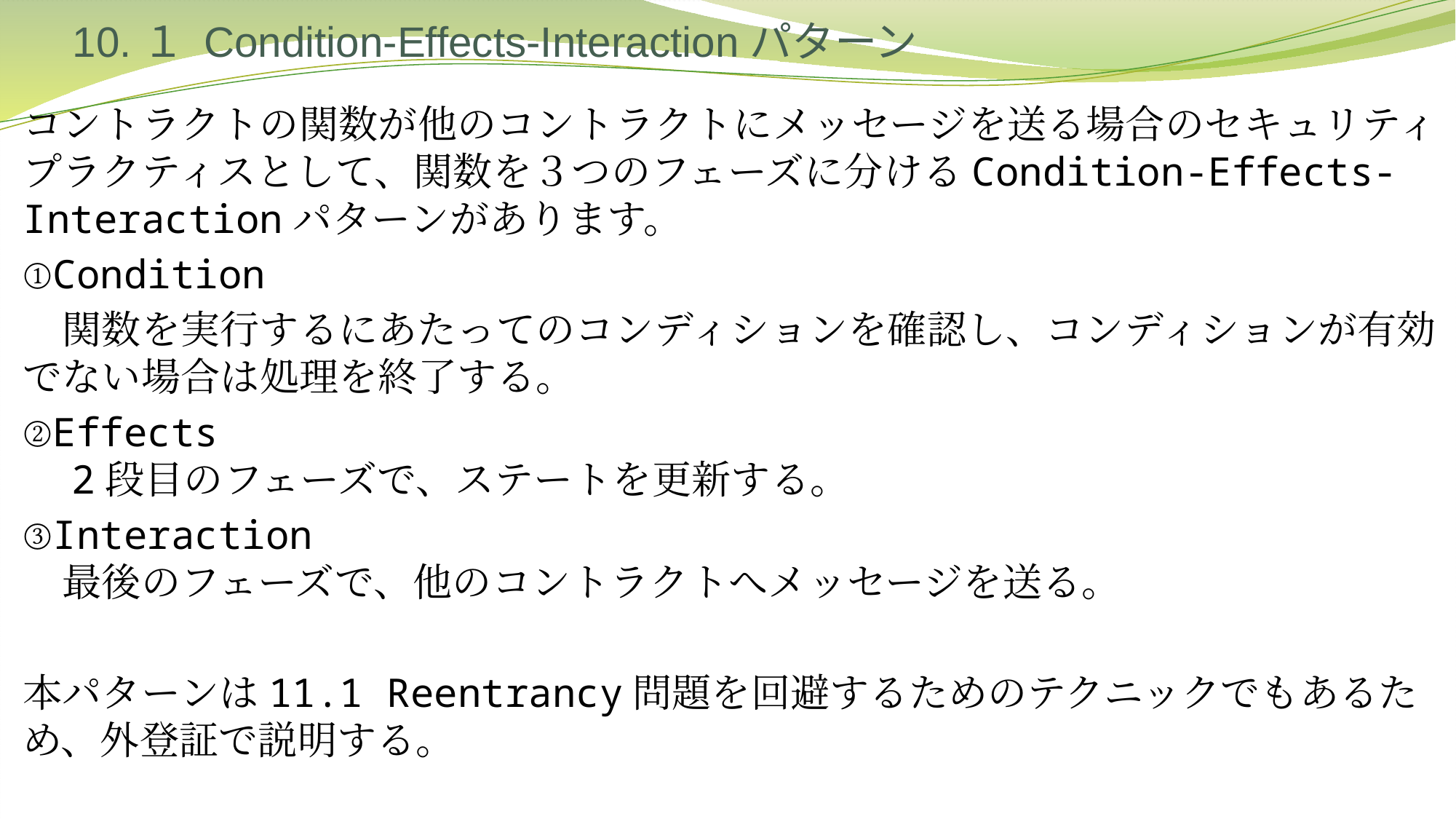

# 10.１ Condition-Effects-Interactionパターン

コントラクトの関数が他のコントラクトにメッセージを送る場合のセキュリティプラクティスとして、関数を３つのフェーズに分けるCondition-Effects-Interactionパターンがあります。
①Condition
　関数を実行するにあたってのコンディションを確認し、コンディションが有効でない場合は処理を終了する。
②Effects
　2段目のフェーズで、ステートを更新する。
③Interaction
　最後のフェーズで、他のコントラクトへメッセージを送る。

本パターンは11.1 Reentrancy問題を回避するためのテクニックでもあるため、外登証で説明する。